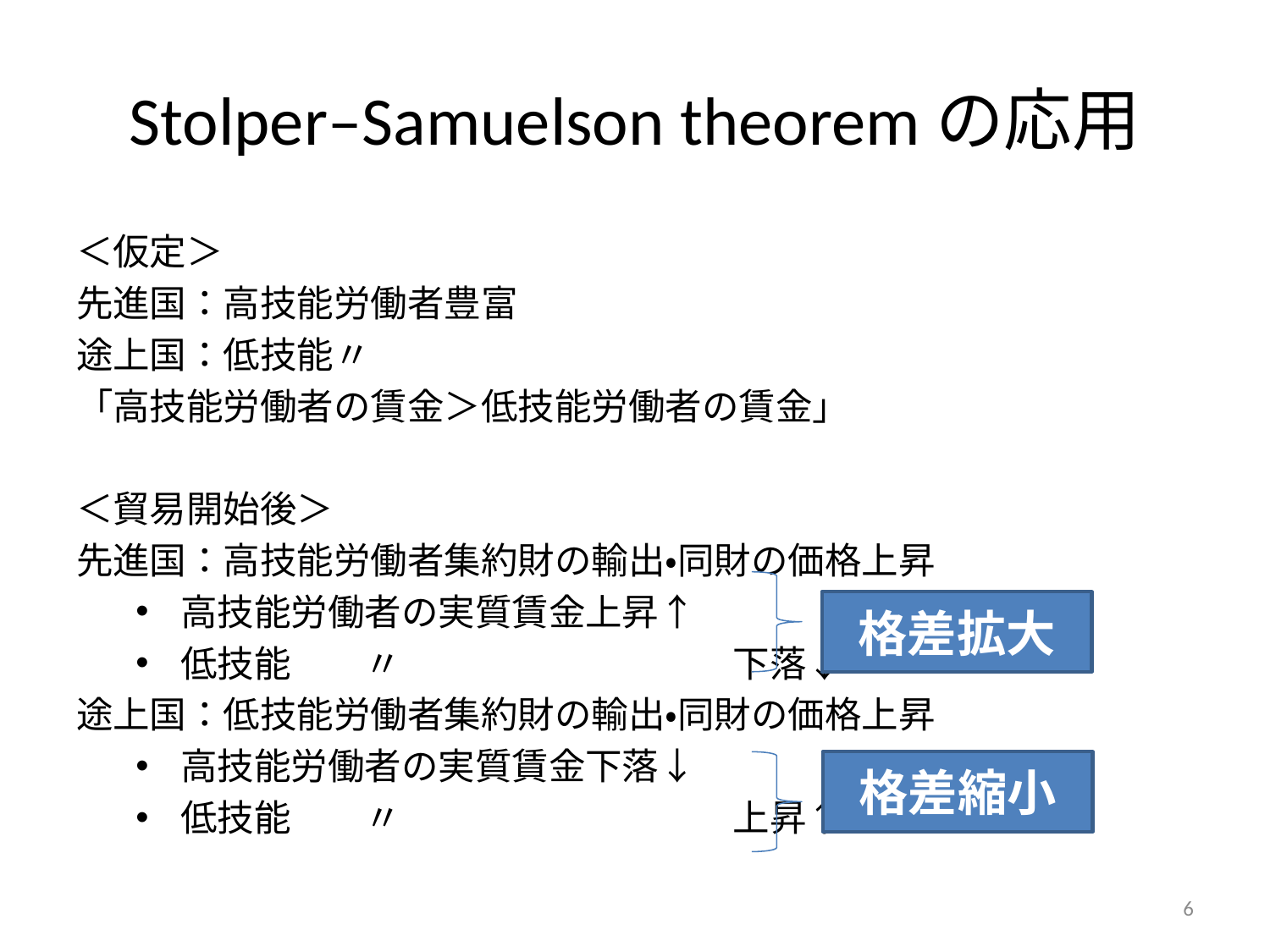

# Stolper–Samuelson theoremの応用
＜仮定＞
先進国：高技能労働者豊富
途上国：低技能〃
「高技能労働者の賃金＞低技能労働者の賃金」

＜貿易開始後＞
先進国：高技能労働者集約財の輸出・同財の価格上昇
高技能労働者の実質賃金上昇↑
低技能　　〃　　　　　　　　　下落↓
途上国：低技能労働者集約財の輸出・同財の価格上昇
高技能労働者の実質賃金下落↓
低技能　　〃　　　　　　　　　上昇↑

格差拡大

格差縮小
6